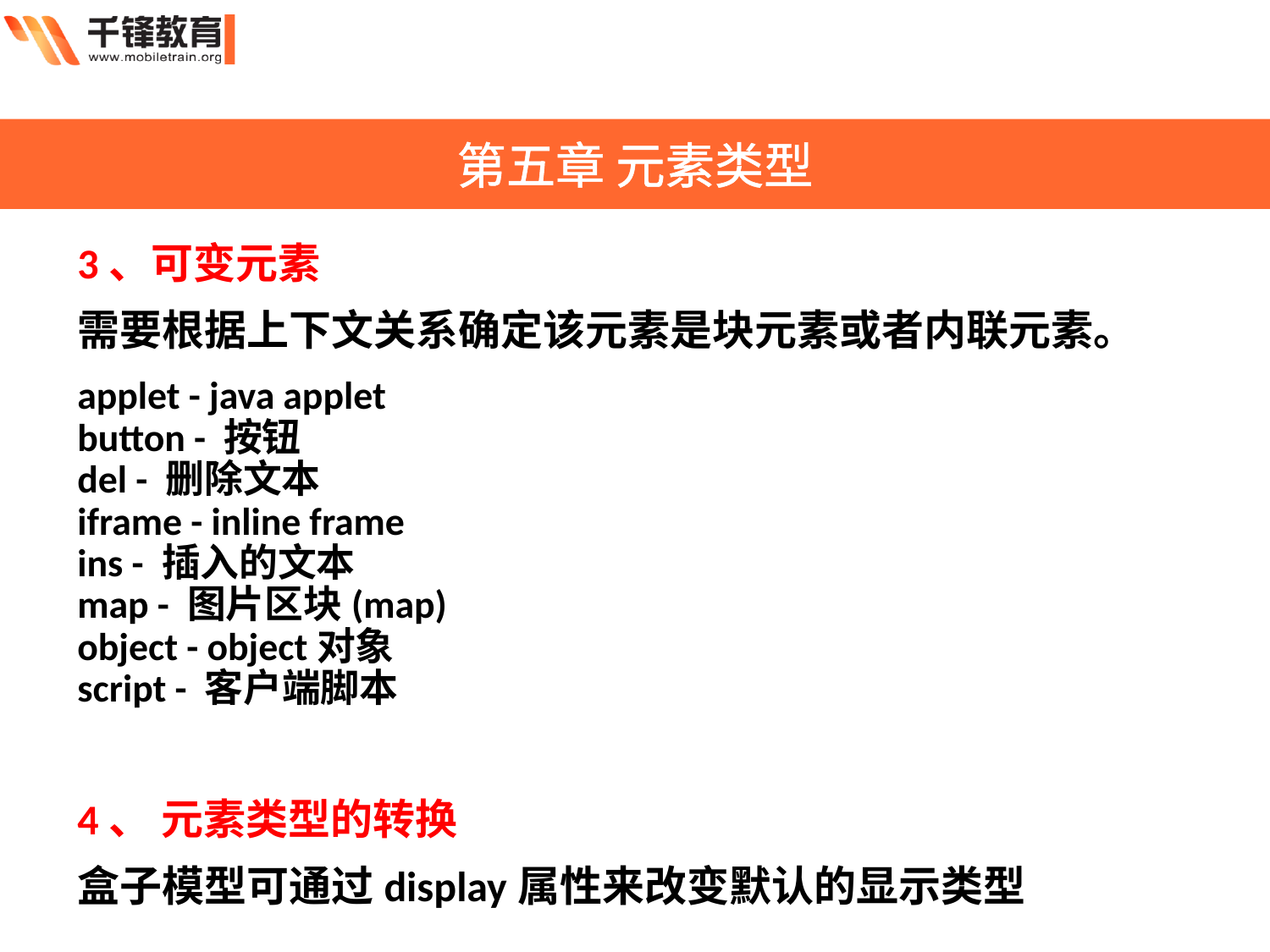

第五章 元素类型
3、可变元素
需要根据上下文关系确定该元素是块元素或者内联元素。
applet - java applet 
button - 按钮 
del - 删除文本 
iframe - inline frame 
ins - 插入的文本 
map - 图片区块(map) 
object - object对象 
script - 客户端脚本

4、 元素类型的转换
盒子模型可通过display属性来改变默认的显示类型